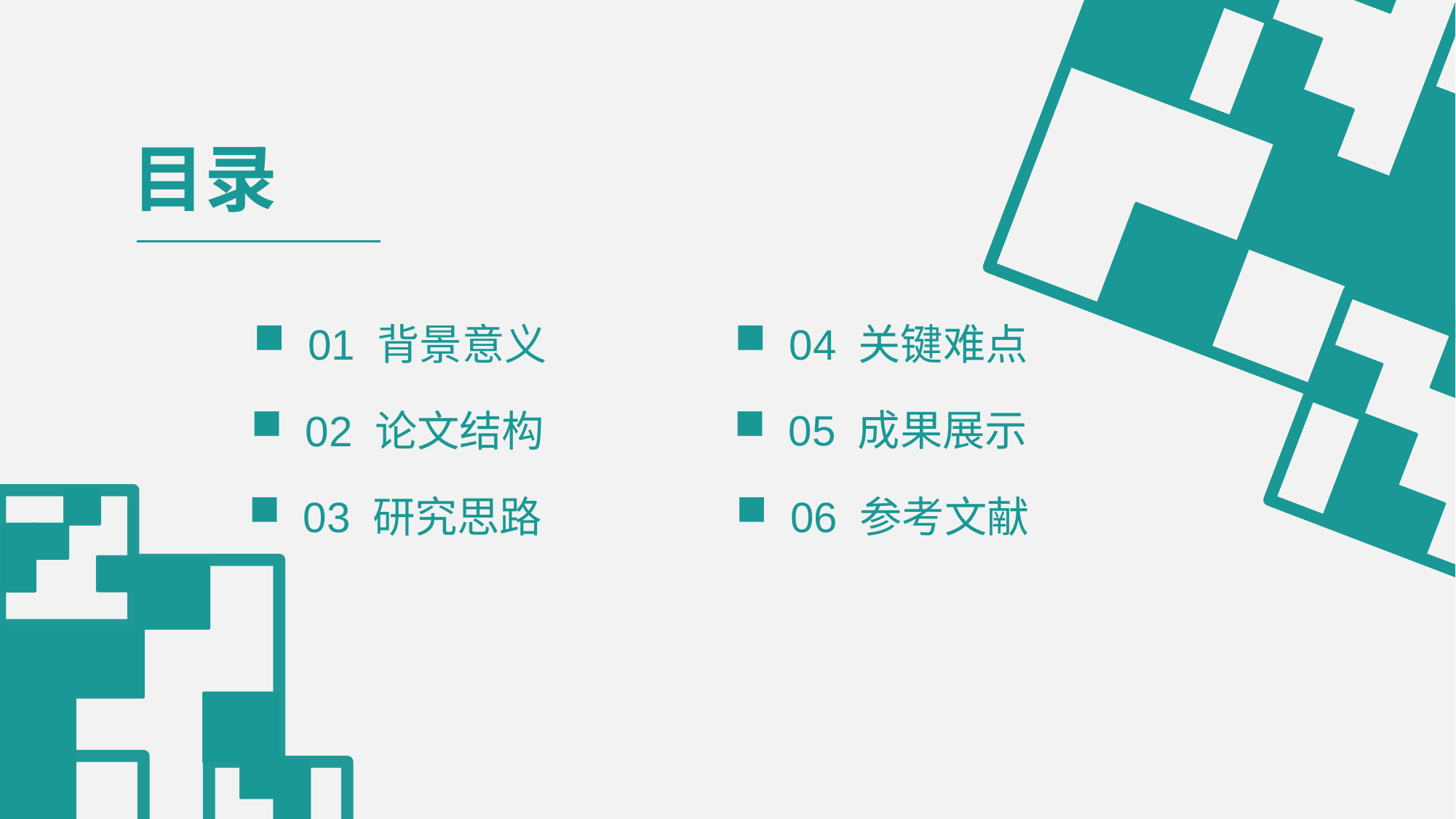

目录
04 关键难点
01 背景意义
05 成果展示
02 论文结构
06 参考文献
03 研究思路